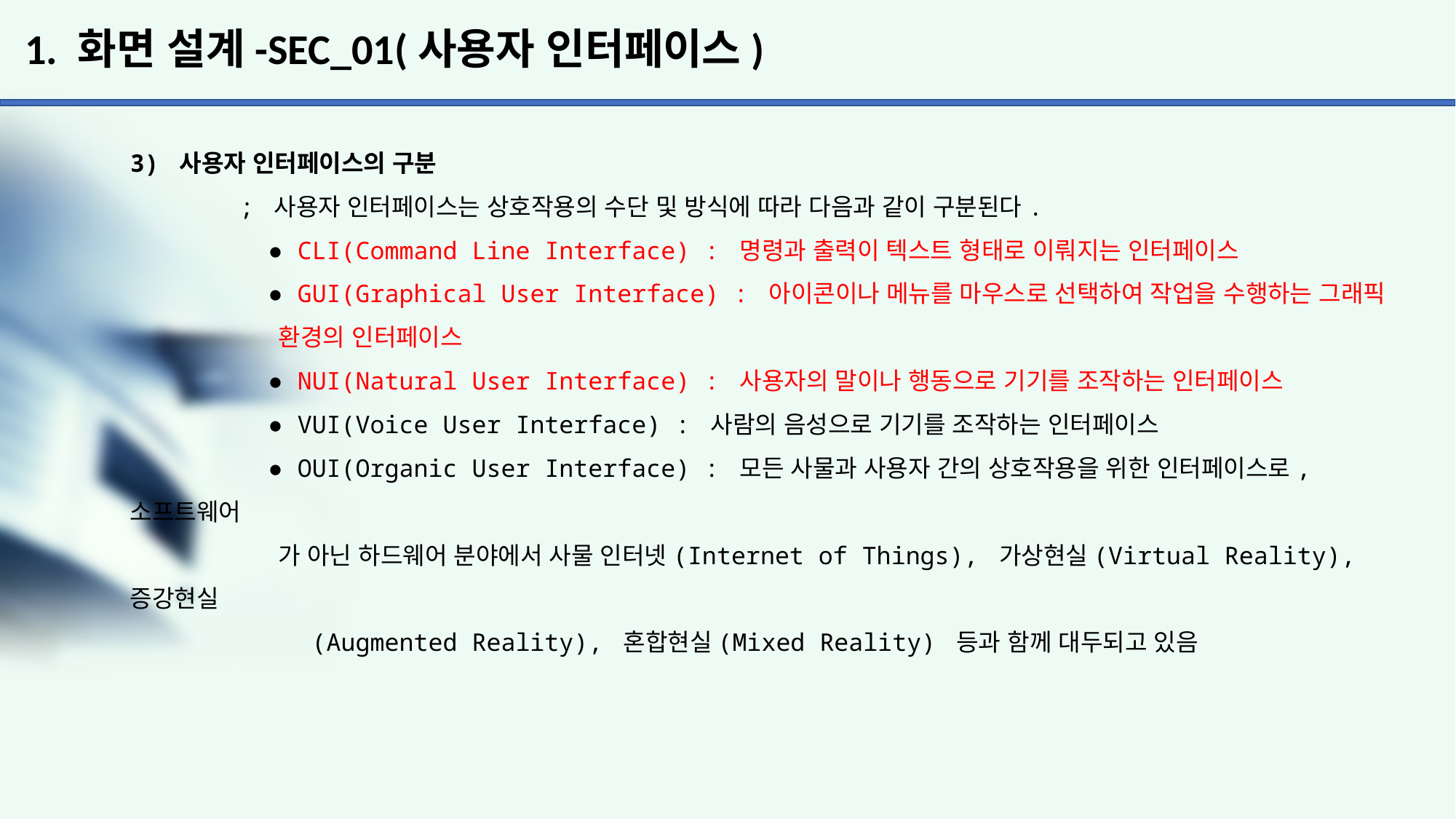

# 1. 화면 설계-SEC_01(사용자 인터페이스)
3) 사용자 인터페이스의 구분
	; 사용자 인터페이스는 상호작용의 수단 및 방식에 따라 다음과 같이 구분된다.
	  ● CLI(Command Line Interface) : 명령과 출력이 텍스트 형태로 이뤄지는 인터페이스
	  ● GUI(Graphical User Interface) : 아이콘이나 메뉴를 마우스로 선택하여 작업을 수행하는 그래픽
	     환경의 인터페이스
	  ● NUI(Natural User Interface) : 사용자의 말이나 행동으로 기기를 조작하는 인터페이스
	  ● VUI(Voice User Interface) : 사람의 음성으로 기기를 조작하는 인터페이스
	  ● OUI(Organic User Interface) : 모든 사물과 사용자 간의 상호작용을 위한 인터페이스로, 소프트웨어
	     가 아닌 하드웨어 분야에서 사물 인터넷(Internet of Things), 가상현실(Virtual Reality), 증강현실
	     (Augmented Reality), 혼합현실(Mixed Reality) 등과 함께 대두되고 있음